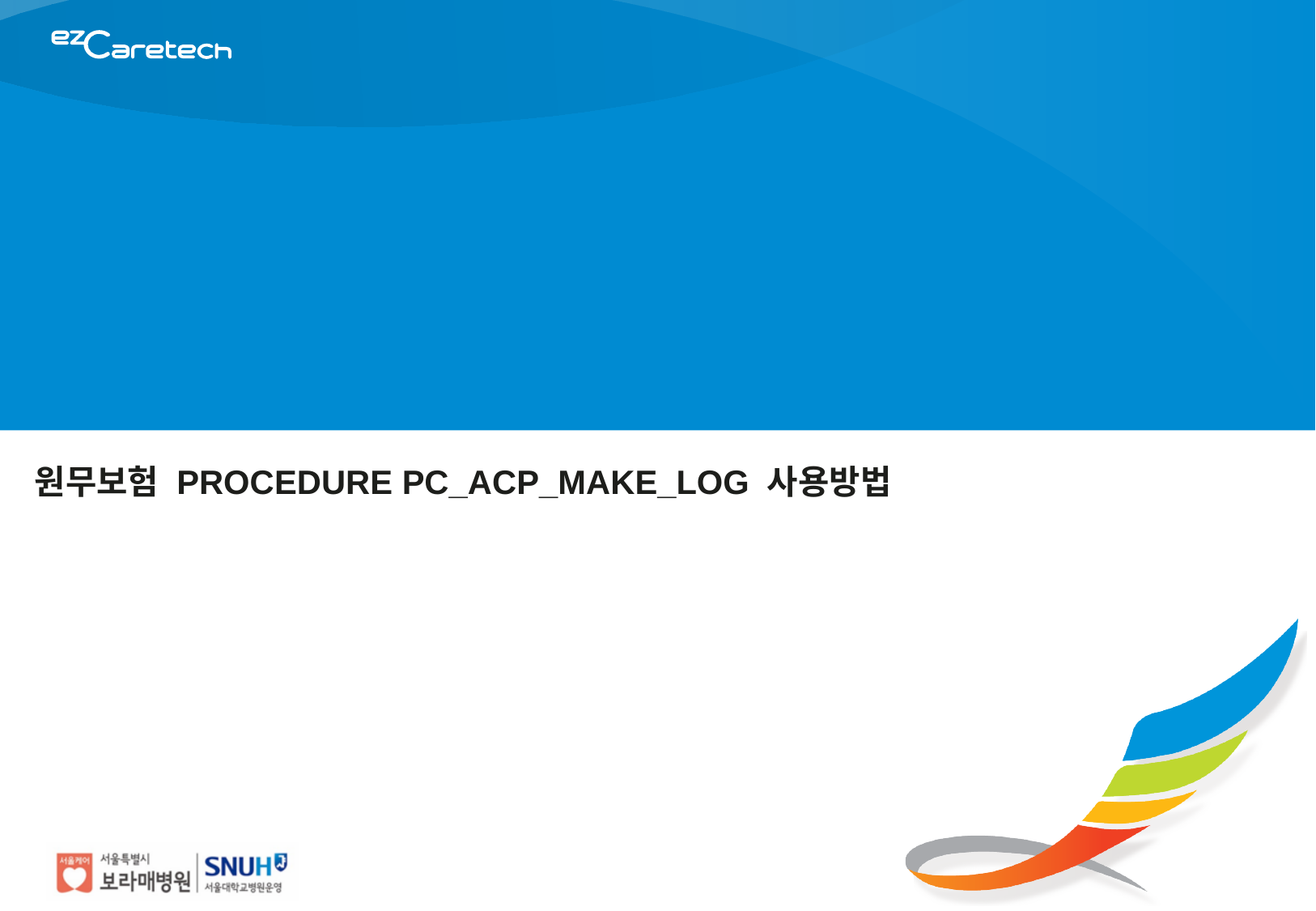

차세대 병원정보시스템 구축 사업
원무보험 PROCEDURE PC_ACP_MAKE_LOG 사용방법